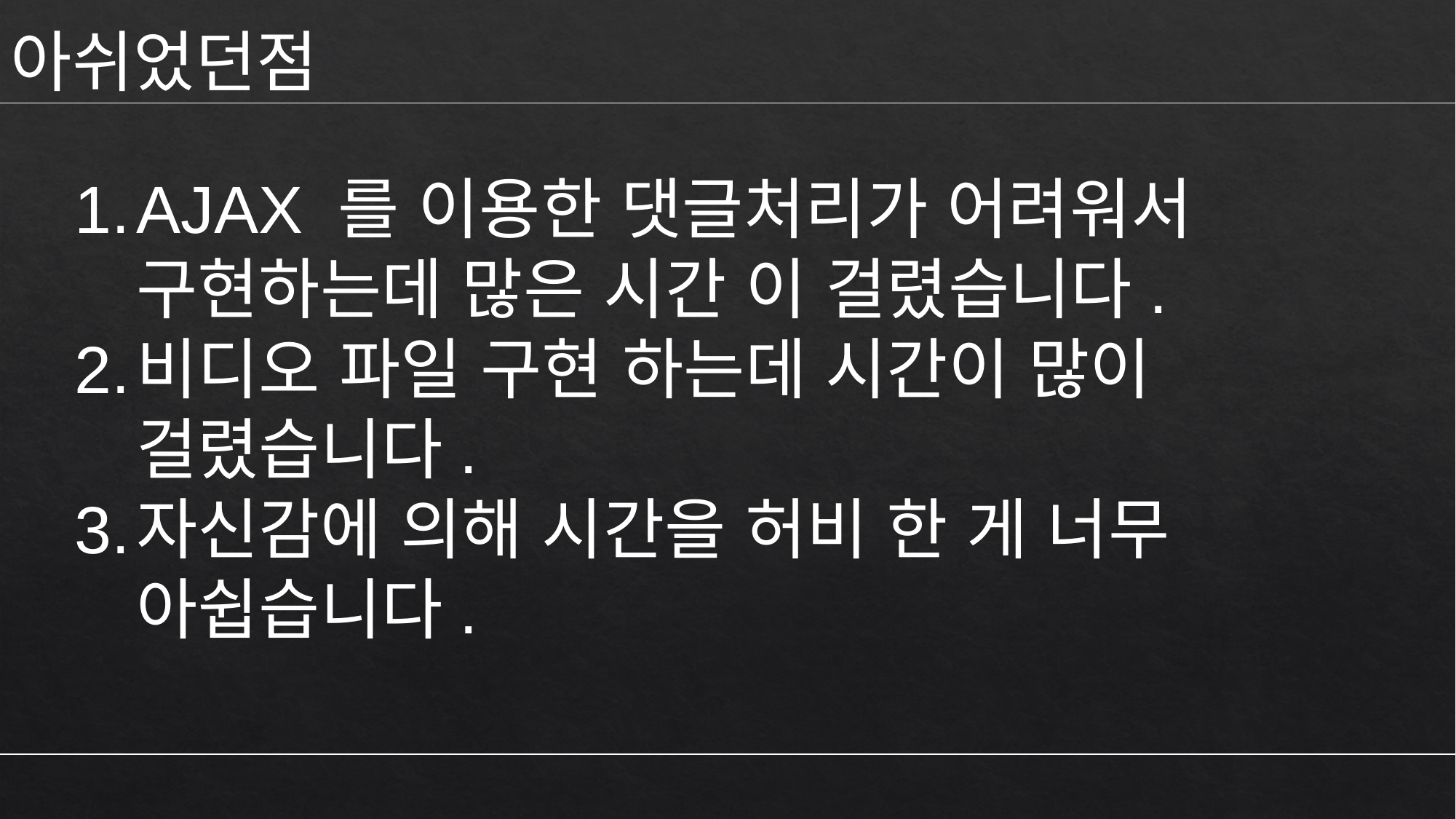

아쉬었던점
AJAX 를 이용한 댓글처리가 어려워서 구현하는데 많은 시간 이 걸렸습니다.
비디오 파일 구현 하는데 시간이 많이 걸렸습니다.
자신감에 의해 시간을 허비 한 게 너무 아쉽습니다.